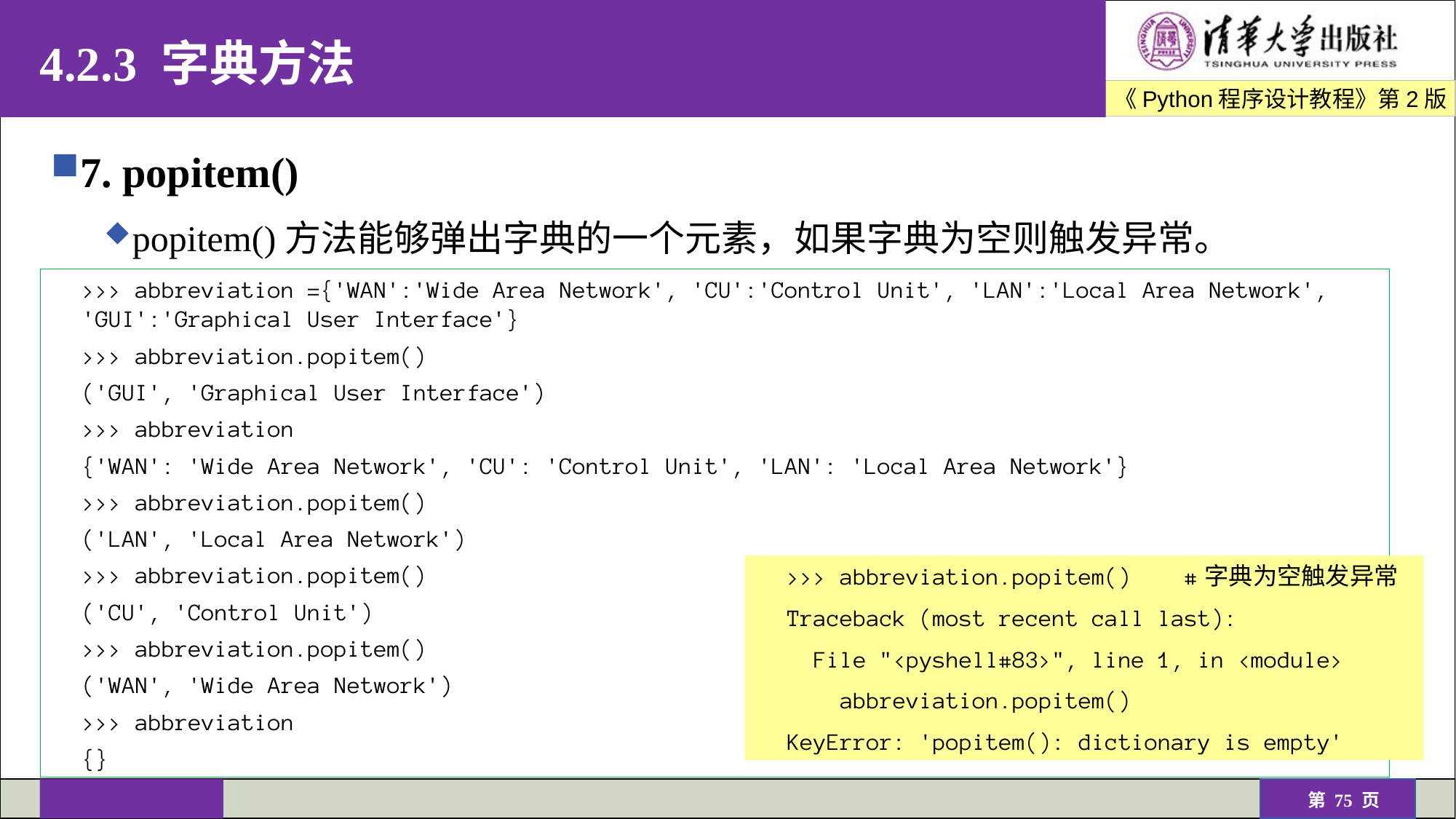

# 4.2.3 字典方法
7. popitem()
popitem()方法能够弹出字典的一个元素，如果字典为空则触发异常。
>>> abbreviation ={'WAN':'Wide Area Network', 'CU':'Control Unit', 'LAN':'Local Area Network', 'GUI':'Graphical User Interface'}
>>> abbreviation.popitem()
('GUI', 'Graphical User Interface')
>>> abbreviation
{'WAN': 'Wide Area Network', 'CU': 'Control Unit', 'LAN': 'Local Area Network'}
>>> abbreviation.popitem()
('LAN', 'Local Area Network')
>>> abbreviation.popitem()
('CU', 'Control Unit')
>>> abbreviation.popitem()
('WAN', 'Wide Area Network')
>>> abbreviation
{}
>>> abbreviation.popitem()    #字典为空触发异常
Traceback (most recent call last):
  File "<pyshell#83>", line 1, in <module>
    abbreviation.popitem()
KeyError: 'popitem(): dictionary is empty'